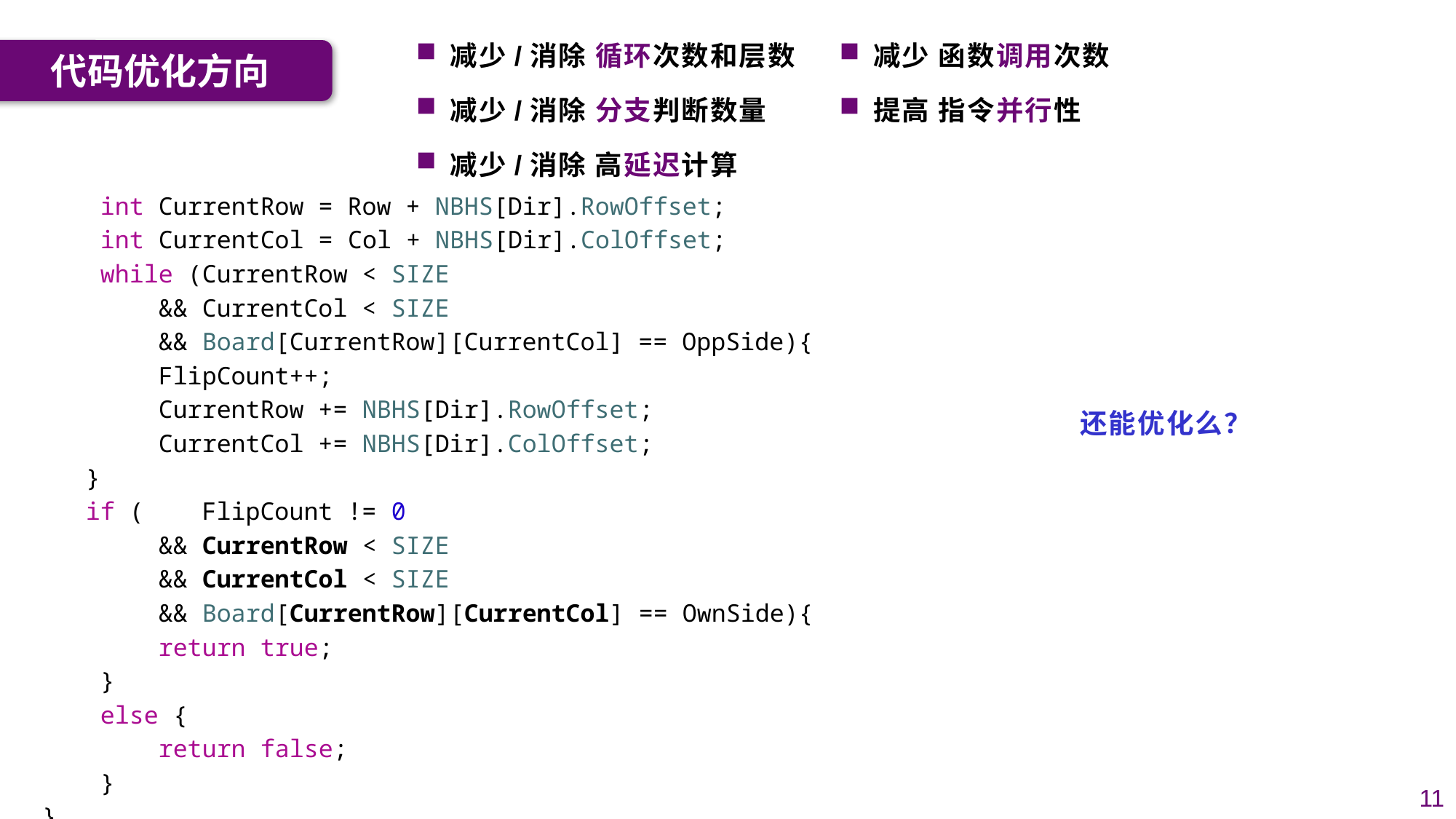

减少/消除 循环次数和层数
减少/消除 分支判断数量
减少/消除 高延迟计算
减少 函数调用次数
提高 指令并行性

代码优化方向
    int CurrentRow = Row + NBHS[Dir].RowOffset;
    int CurrentCol = Col + NBHS[Dir].ColOffset;
    while (CurrentRow < SIZE
        && CurrentCol < SIZE
        && Board[CurrentRow][CurrentCol] == OppSide){
        FlipCount++;
        CurrentRow += NBHS[Dir].RowOffset;
        CurrentCol += NBHS[Dir].ColOffset;
   }
   if (    FlipCount != 0
        && CurrentRow < SIZE
        && CurrentCol < SIZE
        && Board[CurrentRow][CurrentCol] == OwnSide){
        return true;
    }
    else {
        return false;
    }
}
还能优化么？
11